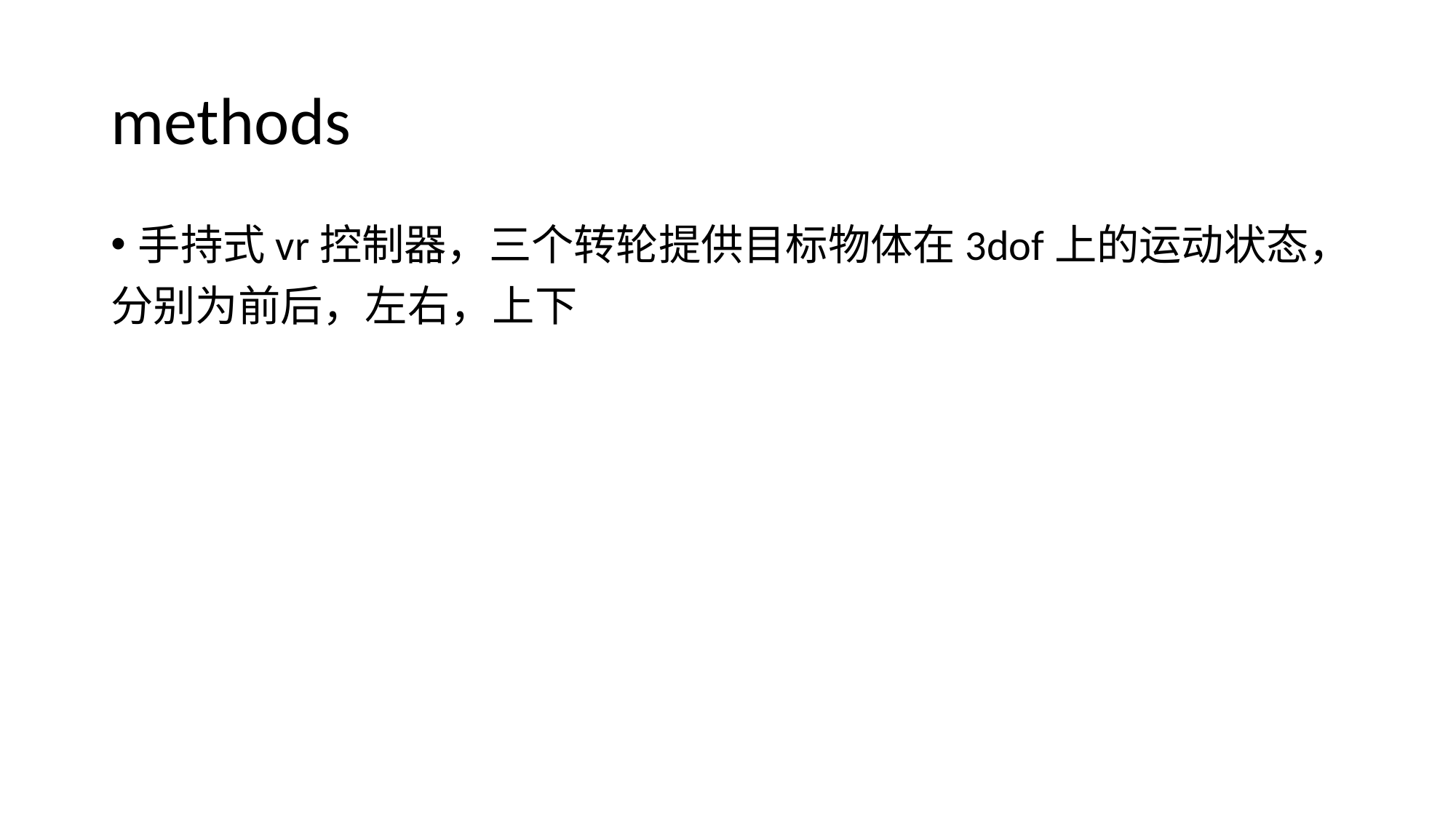

# methods
手持式vr控制器，三个转轮提供目标物体在3dof上的运动状态，
分别为前后，左右，上下

5